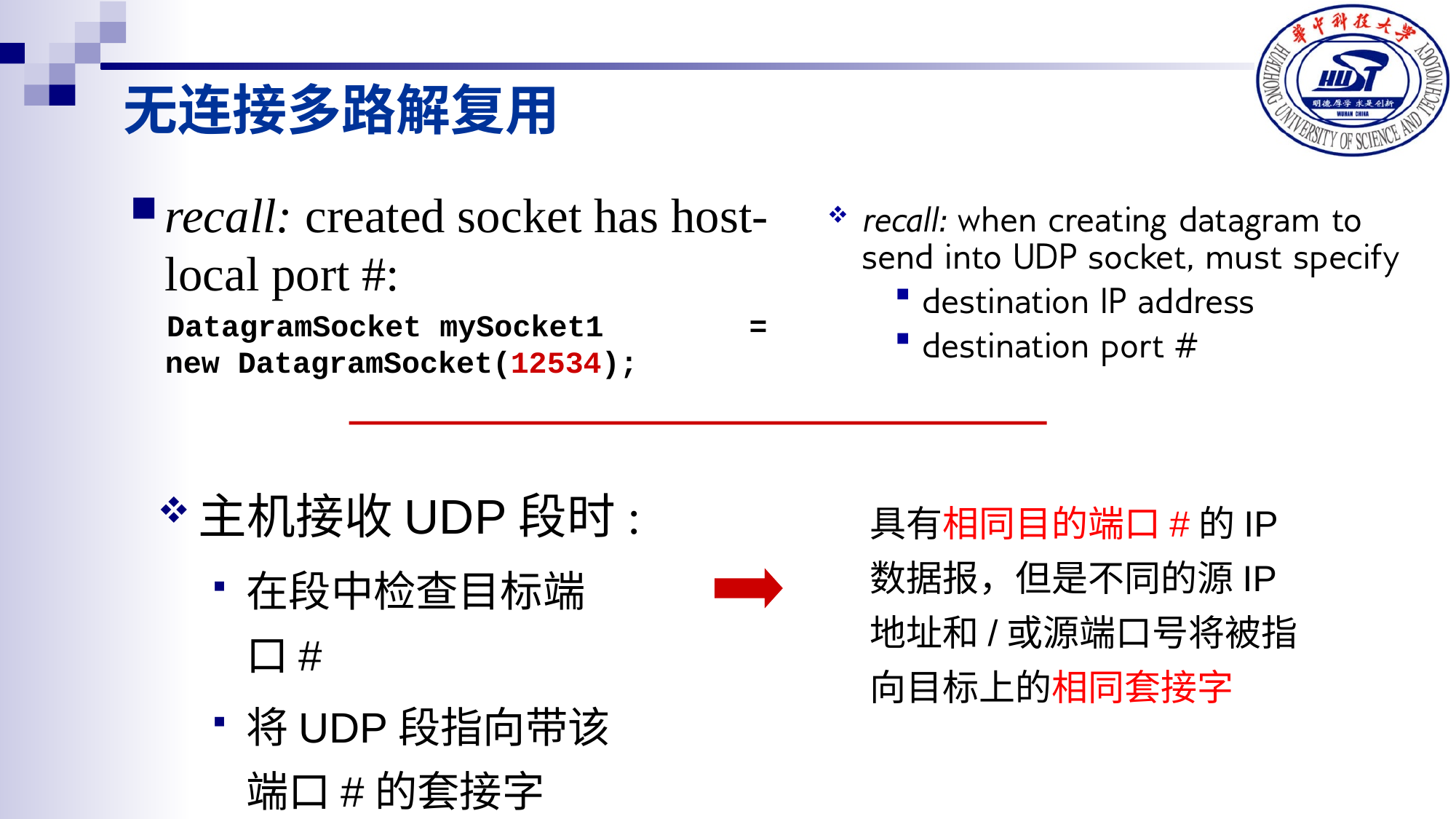

# 无连接多路解复用

recall: when creating datagram to send into UDP socket, must specify
destination IP address
destination port #
recall: created socket has host-local port #:
  DatagramSocket mySocket1        = new DatagramSocket(12534);

主机接收UDP段时:
在段中检查目标端口#
将UDP段指向带该端口#的套接字
具有相同目的端口#的IP数据报，但是不同的源IP地址和/或源端口号将被指向目标上的相同套接字

17